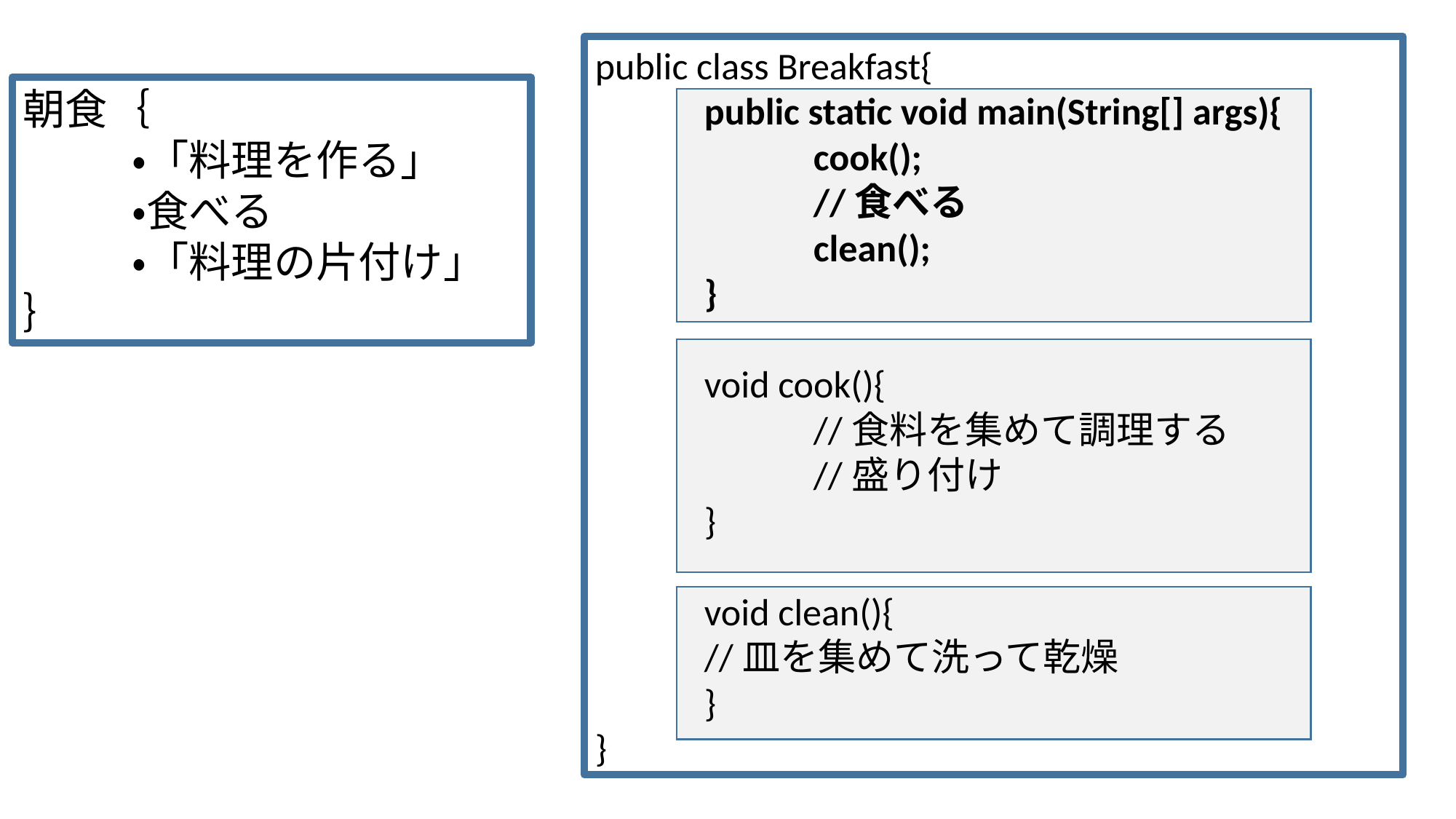

public class Breakfast{
	public static void main(String[] args){
		cook();
		//食べる
		clean();
	}

	void cook(){
		//食料を集めて調理する
		//盛り付け
	}

	void clean(){
	//皿を集めて洗って乾燥
	}
}
朝食｛
	・「料理を作る」
	・食べる
	・「料理の片付け」
｝